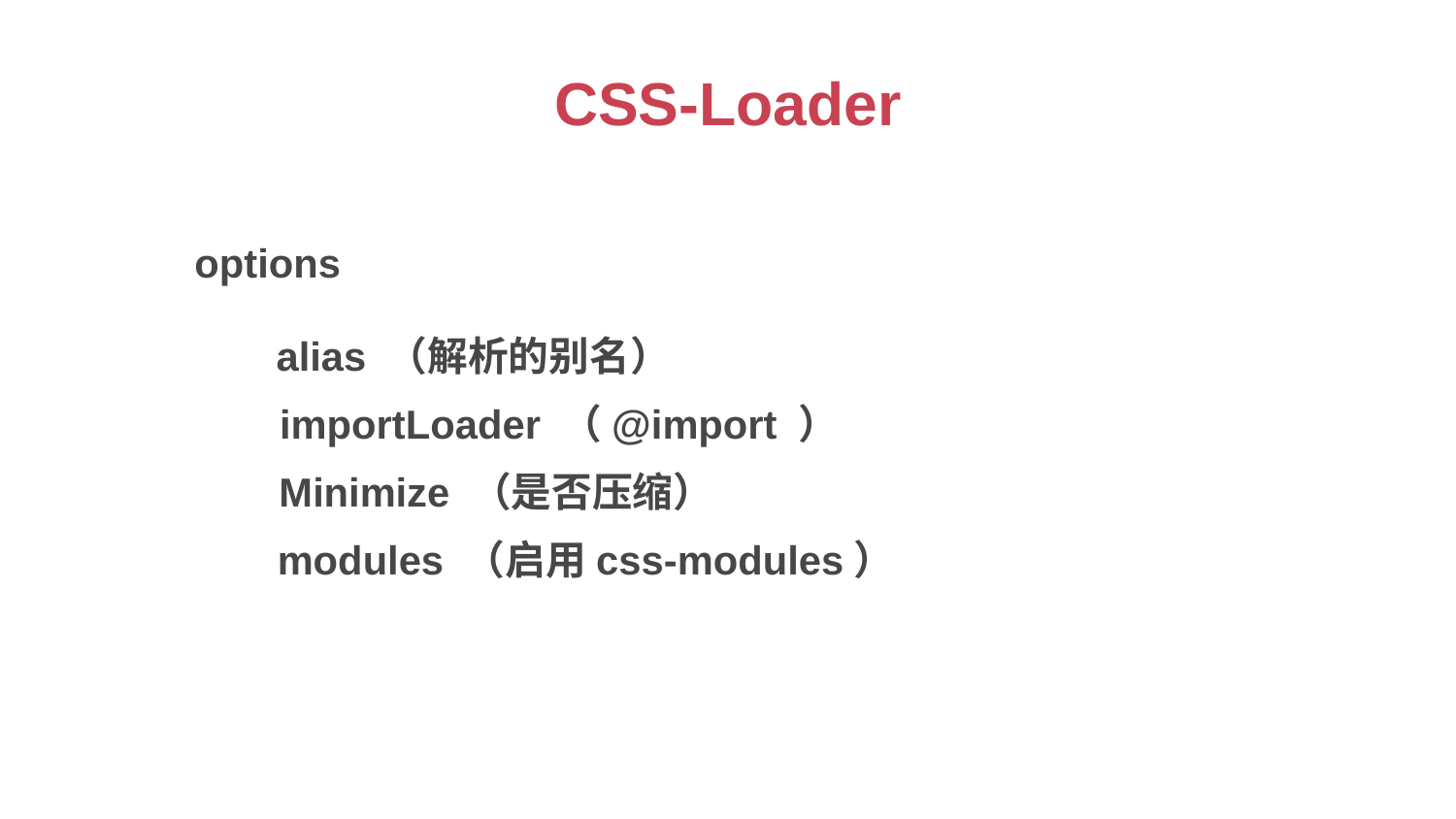

# CSS-Loader
options
alias （解析的别名）
importLoader （@import ）
Minimize （是否压缩）
modules （启用css-modules）